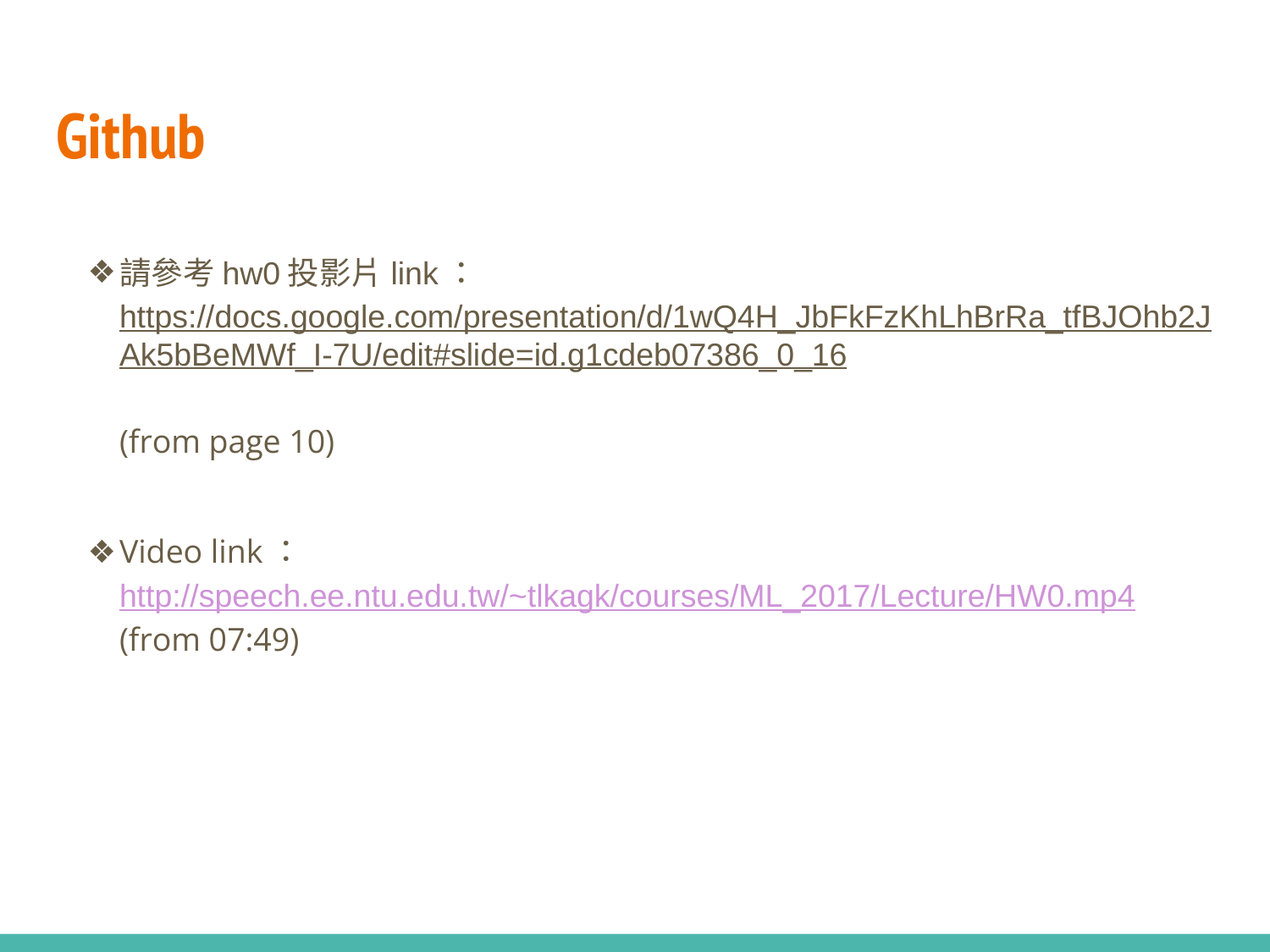

# Github
請參考hw0投影片link：https://docs.google.com/presentation/d/1wQ4H_JbFkFzKhLhBrRa_tfBJOhb2JAk5bBeMWf_I-7U/edit#slide=id.g1cdeb07386_0_16
(from page 10)
Video link：
http://speech.ee.ntu.edu.tw/~tlkagk/courses/ML_2017/Lecture/HW0.mp4
(from 07:49)